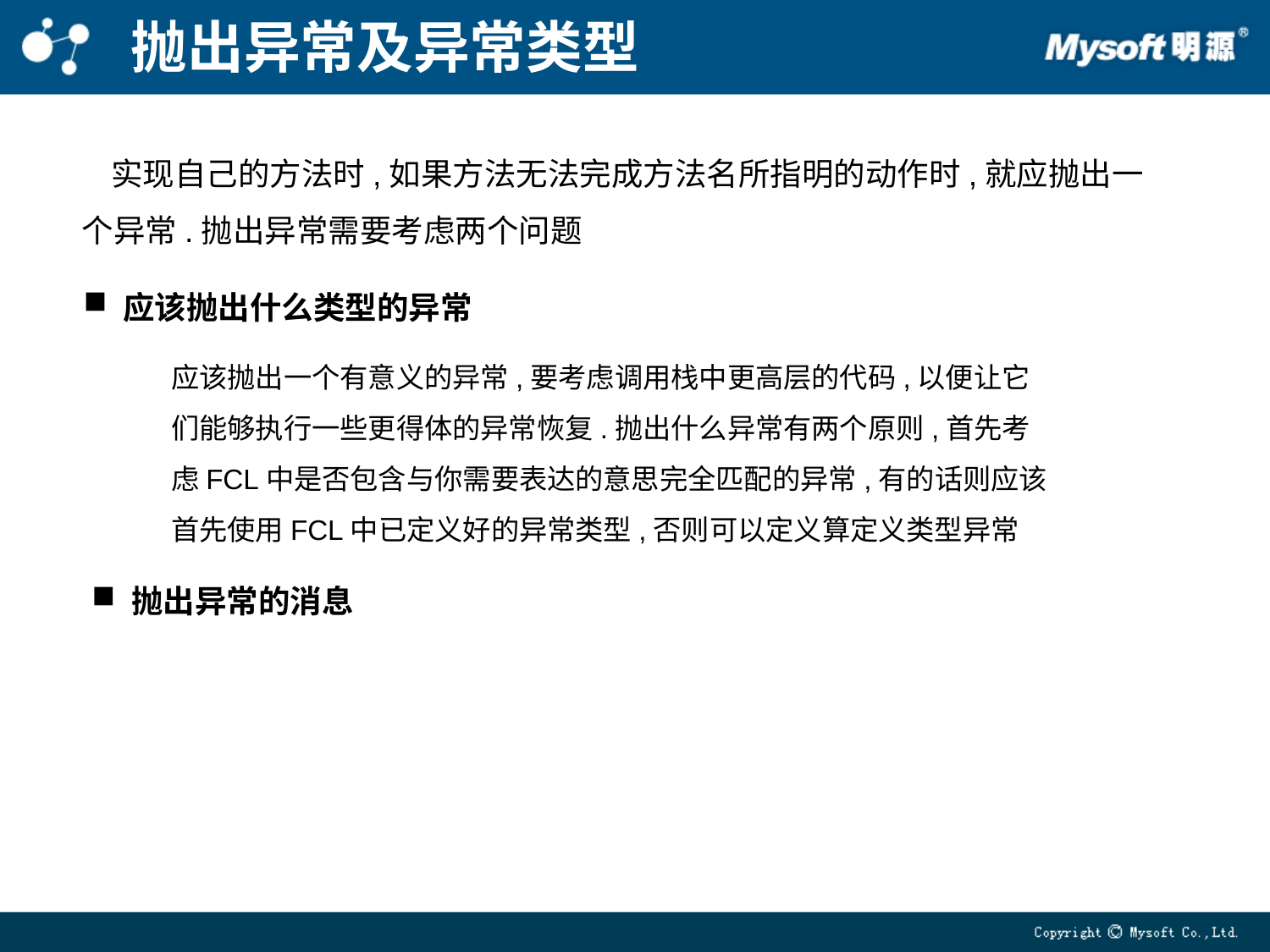

抛出异常及异常类型
   实现自己的方法时,如果方法无法完成方法名所指明的动作时,就应抛出一个异常.抛出异常需要考虑两个问题
应该抛出什么类型的异常
应该抛出一个有意义的异常,要考虑调用栈中更高层的代码,以便让它们能够执行一些更得体的异常恢复.抛出什么异常有两个原则,首先考虑FCL中是否包含与你需要表达的意思完全匹配的异常,有的话则应该首先使用FCL中已定义好的异常类型,否则可以定义算定义类型异常
抛出异常的消息